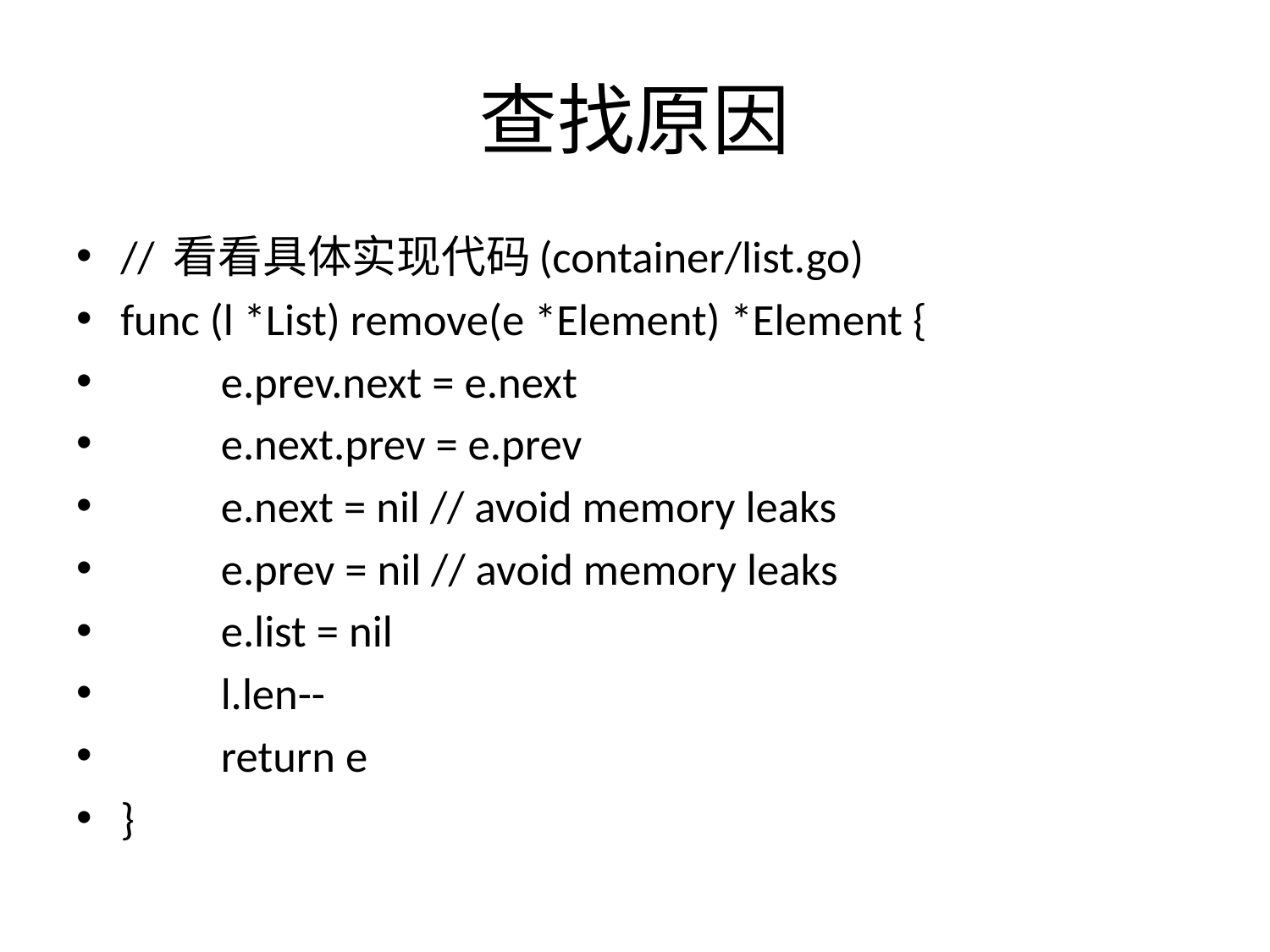

# 查找原因
// 看看具体实现代码(container/list.go)
func (l *List) remove(e *Element) *Element {
	e.prev.next = e.next
	e.next.prev = e.prev
	e.next = nil // avoid memory leaks
	e.prev = nil // avoid memory leaks
	e.list = nil
	l.len--
	return e
}